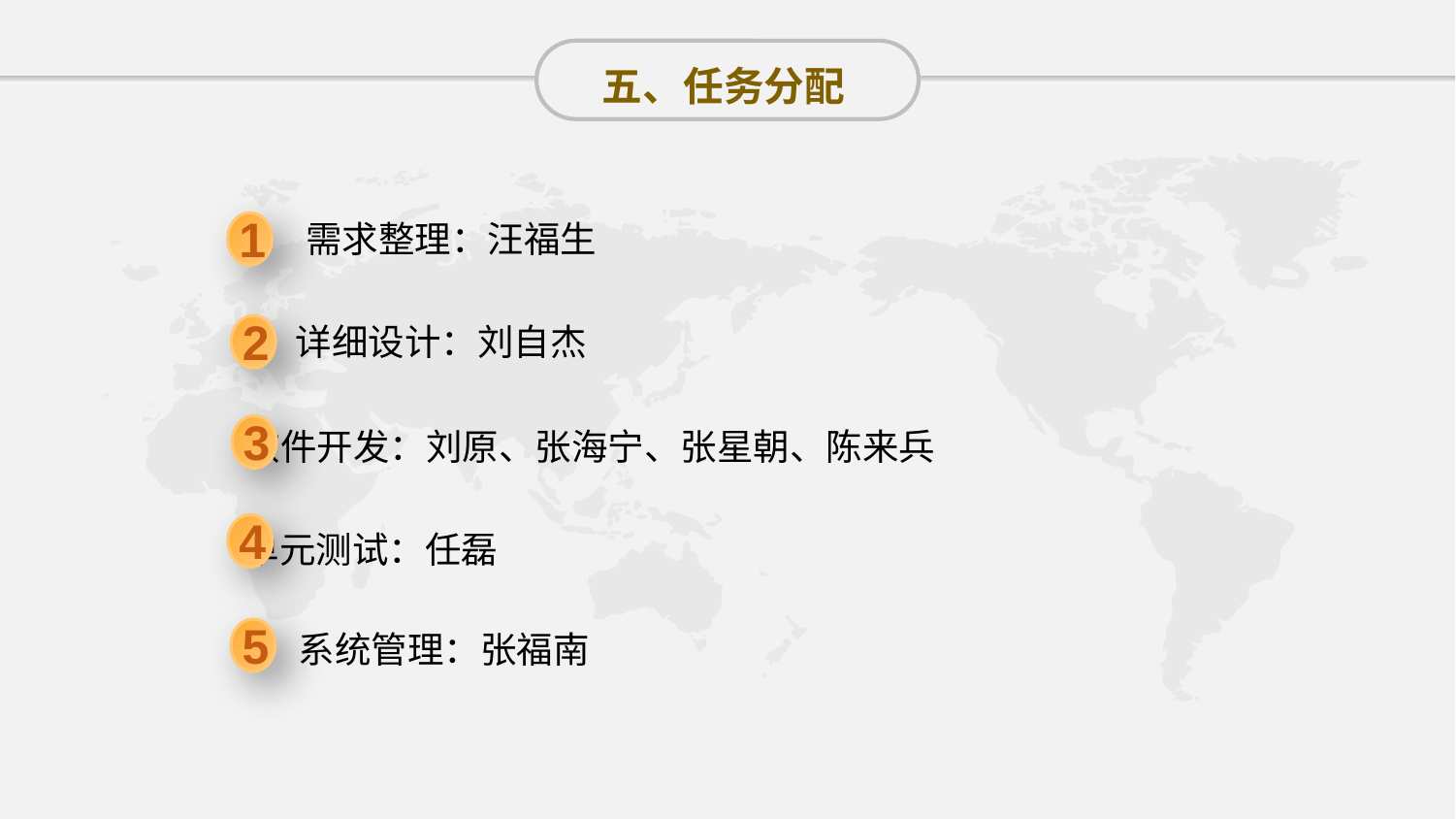

五、任务分配
需求整理：汪福生
1

详细设计：刘自杰

2

3

软件开发：刘原、张海宁、张星朝、陈来兵
4

单元测试：任磊
系统管理：张福南
5